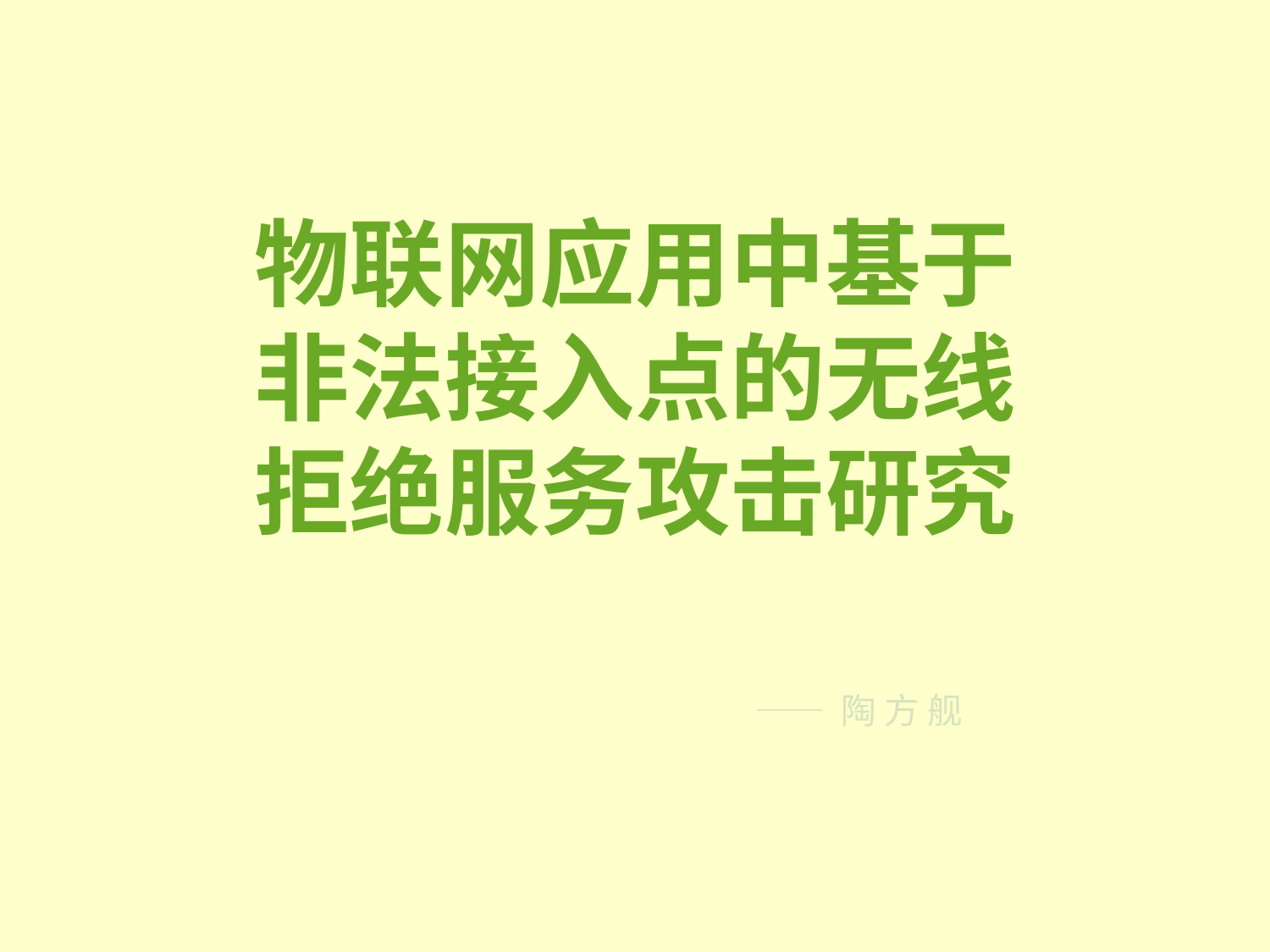

物联网应用中基于
非法接入点的无线
拒绝服务攻击研究
—— 陶 方 舰